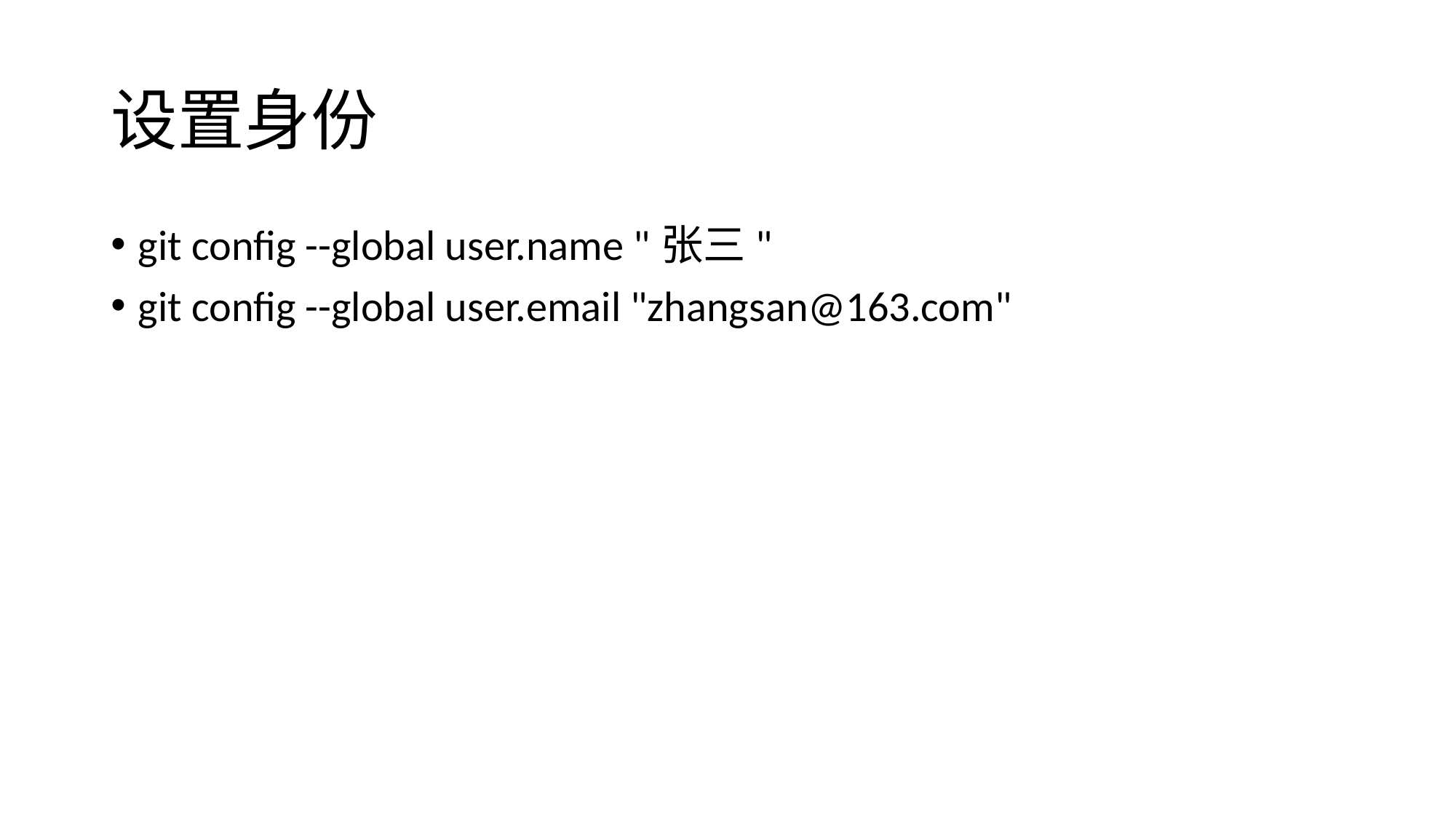

# 设置身份
git config --global user.name "张三"
git config --global user.email "zhangsan@163.com"